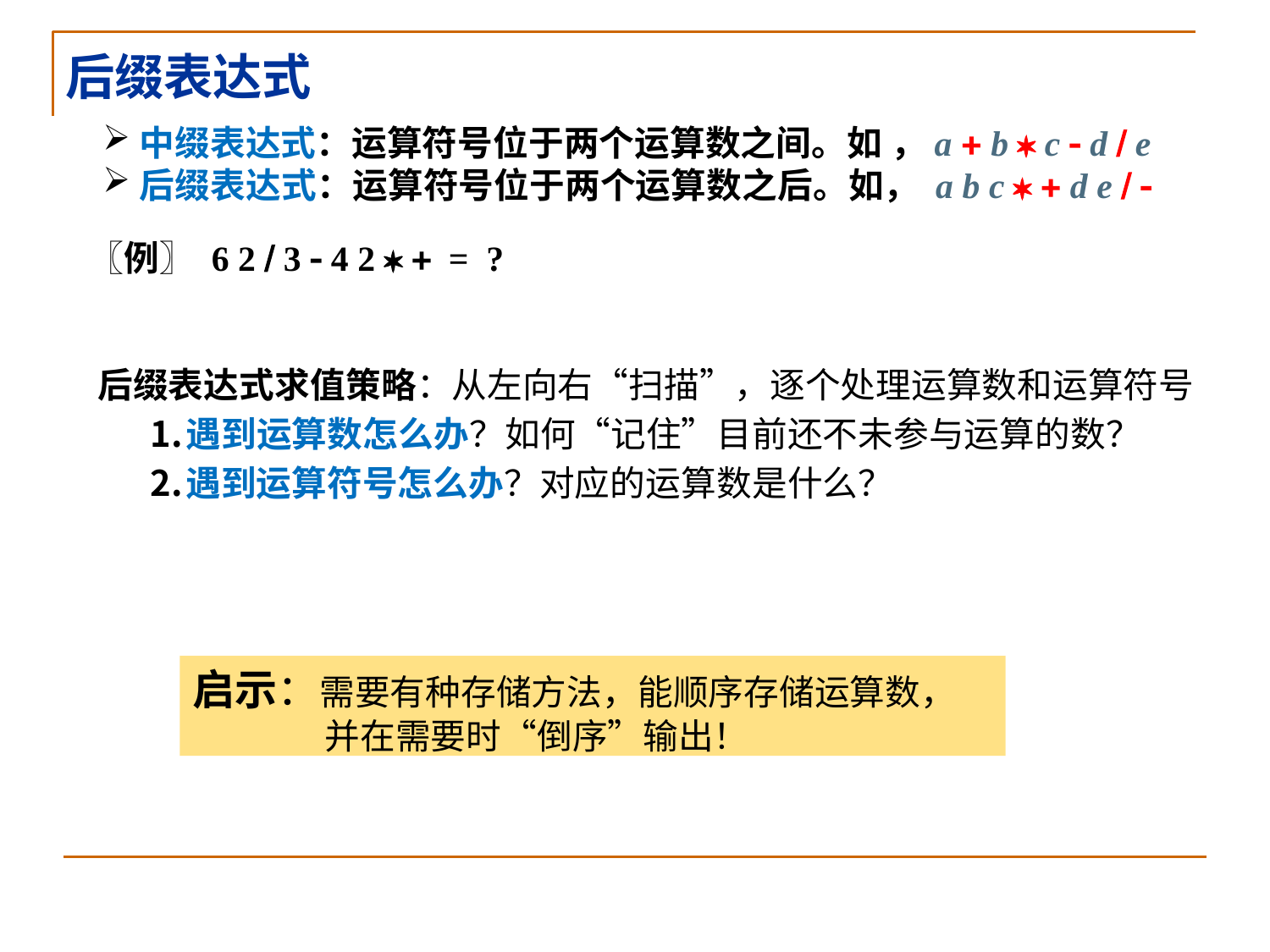

# 后缀表达式
中缀表达式：运算符号位于两个运算数之间。如，a + b ∗ c − d / e
后缀表达式：运算符号位于两个运算数之后。如， a b c ∗ + d e / −
〖例〗 6 2 / 3 − 4 2 ∗ +	= ?

后缀表达式求值策略：从左向右“扫描”，逐个处理运算数和运算符号
遇到运算数怎么办？如何“记住”目前还不未参与运算的数？
遇到运算符号怎么办？对应的运算数是什么？
启示：需要有种存储方法，能顺序存储运算数， 并在需要时“倒序”输出！